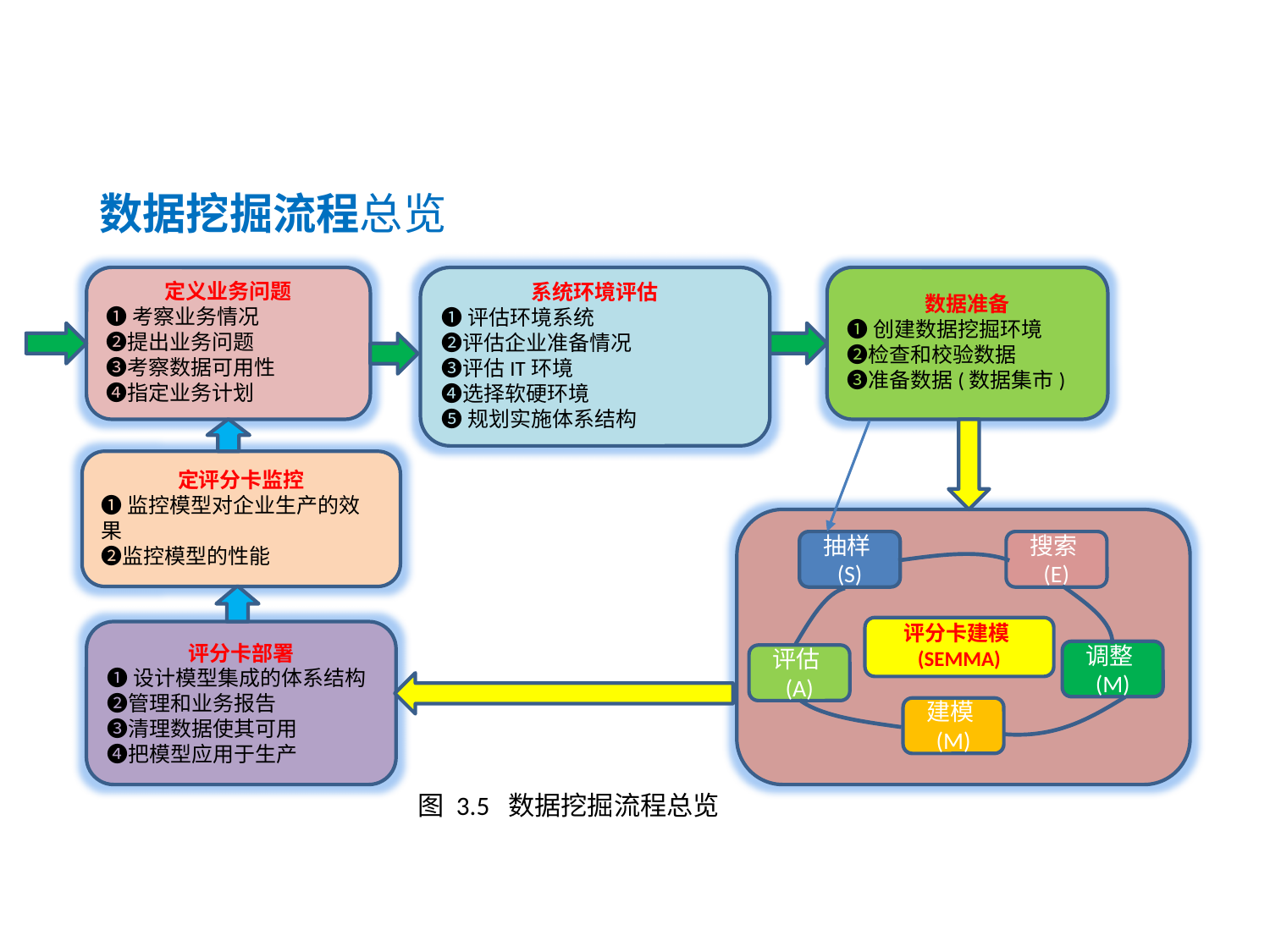

# 数据挖掘流程总览

系统环境评估
❶评估环境系统
❷评估企业准备情况
❸评估IT环境
❹选择软硬环境
❺规划实施体系结构

数据准备
❶创建数据挖掘环境
❷检查和校验数据
❸准备数据(数据集市)

定义业务问题
❶考察业务情况
❷提出业务问题
❸考察数据可用性
❹指定业务计划

定评分卡监控
❶监控模型对企业生产的效果
❷监控模型的性能

抽样(S)
搜索(E)

评分卡建模(SEMMA)

评分卡部署
❶设计模型集成的体系结构
❷管理和业务报告
❸清理数据使其可用
❹把模型应用于生产
调整(M)
评估(A)

建模(M)

图 3.5  数据挖掘流程总览